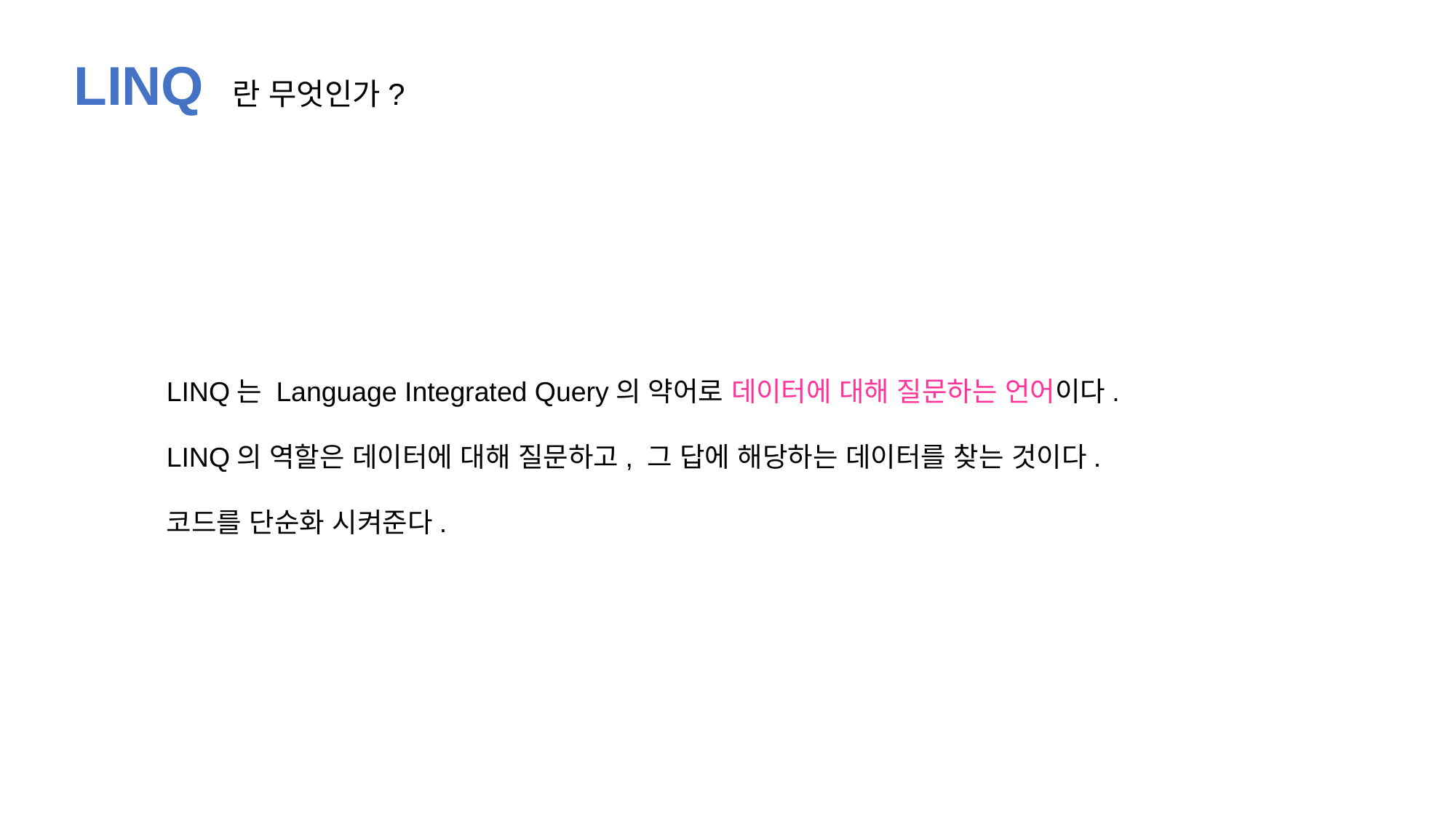

LINQ 란 무엇인가?
LINQ는 Language Integrated Query의 약어로 데이터에 대해 질문하는 언어이다.

LINQ의 역할은 데이터에 대해 질문하고, 그 답에 해당하는 데이터를 찾는 것이다.

코드를 단순화 시켜준다.